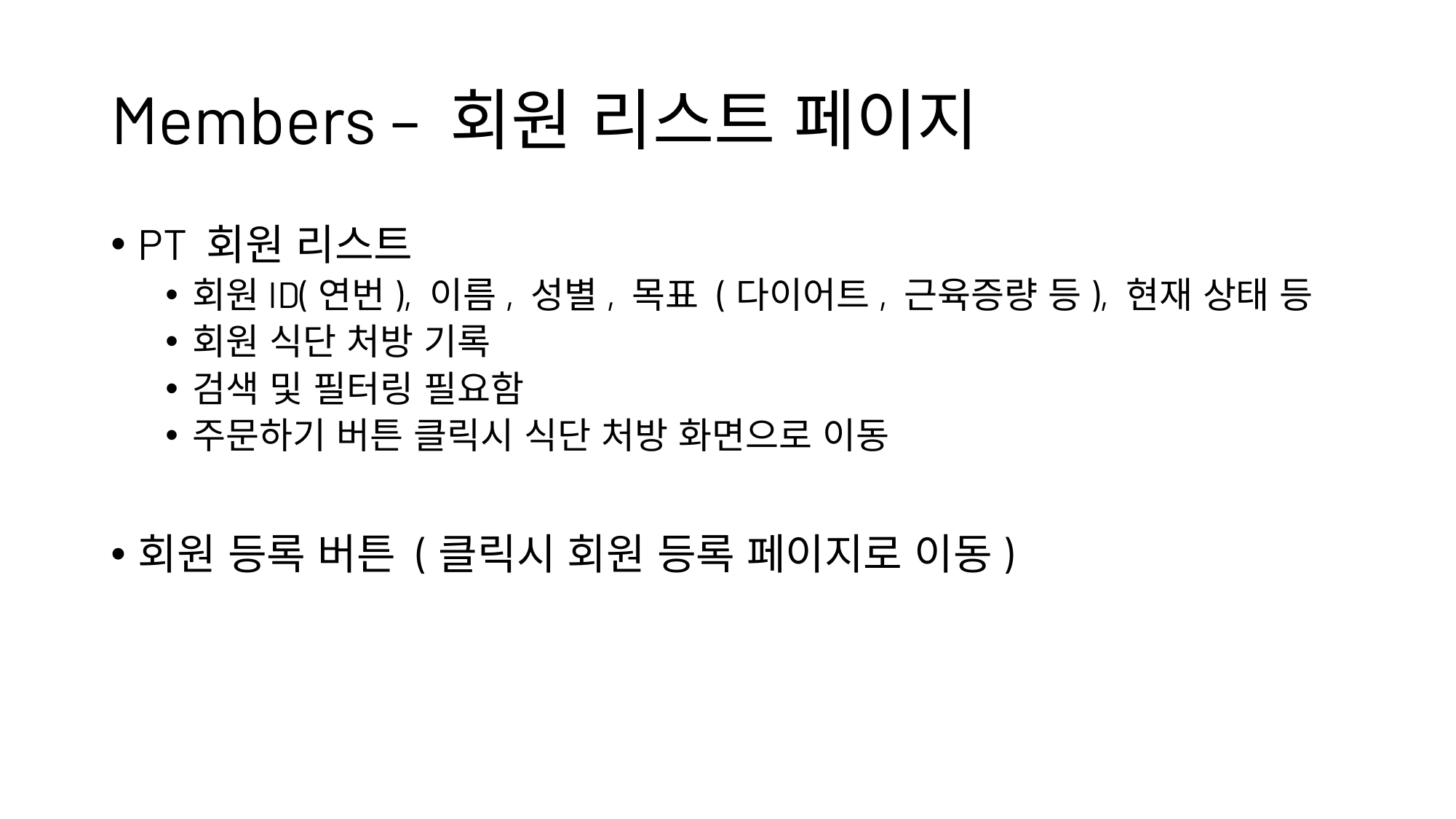

# Members – 회원 리스트 페이지
PT 회원 리스트
회원ID(연번), 이름, 성별, 목표 (다이어트, 근육증량 등), 현재 상태 등
회원 식단 처방 기록
검색 및 필터링 필요함
주문하기 버튼 클릭시 식단 처방 화면으로 이동

회원 등록 버튼 (클릭시 회원 등록 페이지로 이동)